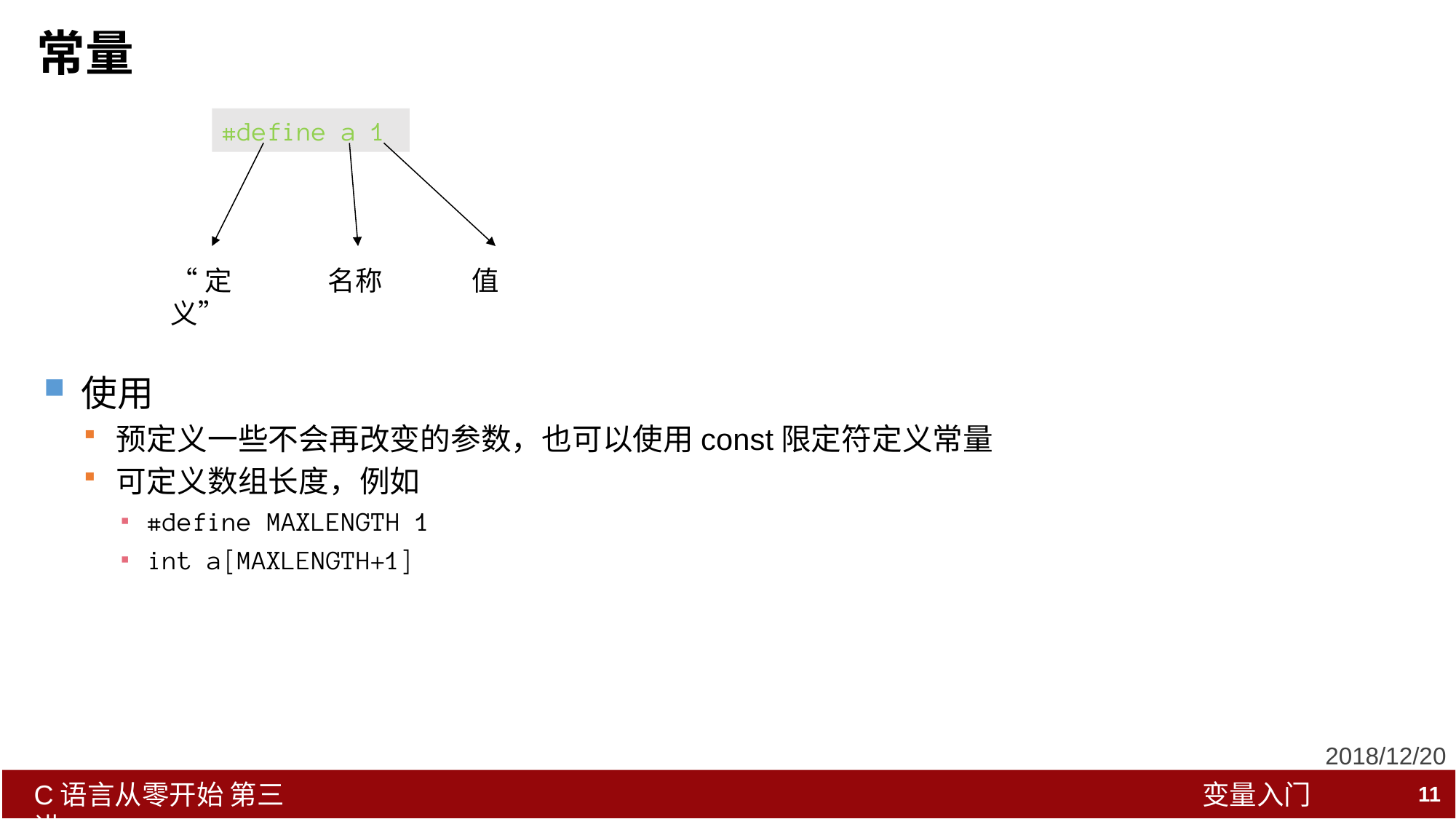

# 常量

使用
预定义一些不会再改变的参数，也可以使用const限定符定义常量
可定义数组长度，例如
#define MAXLENGTH 1
int a[MAXLENGTH+1]
#define a 1
“定义”
名称
值
2018/12/20
11